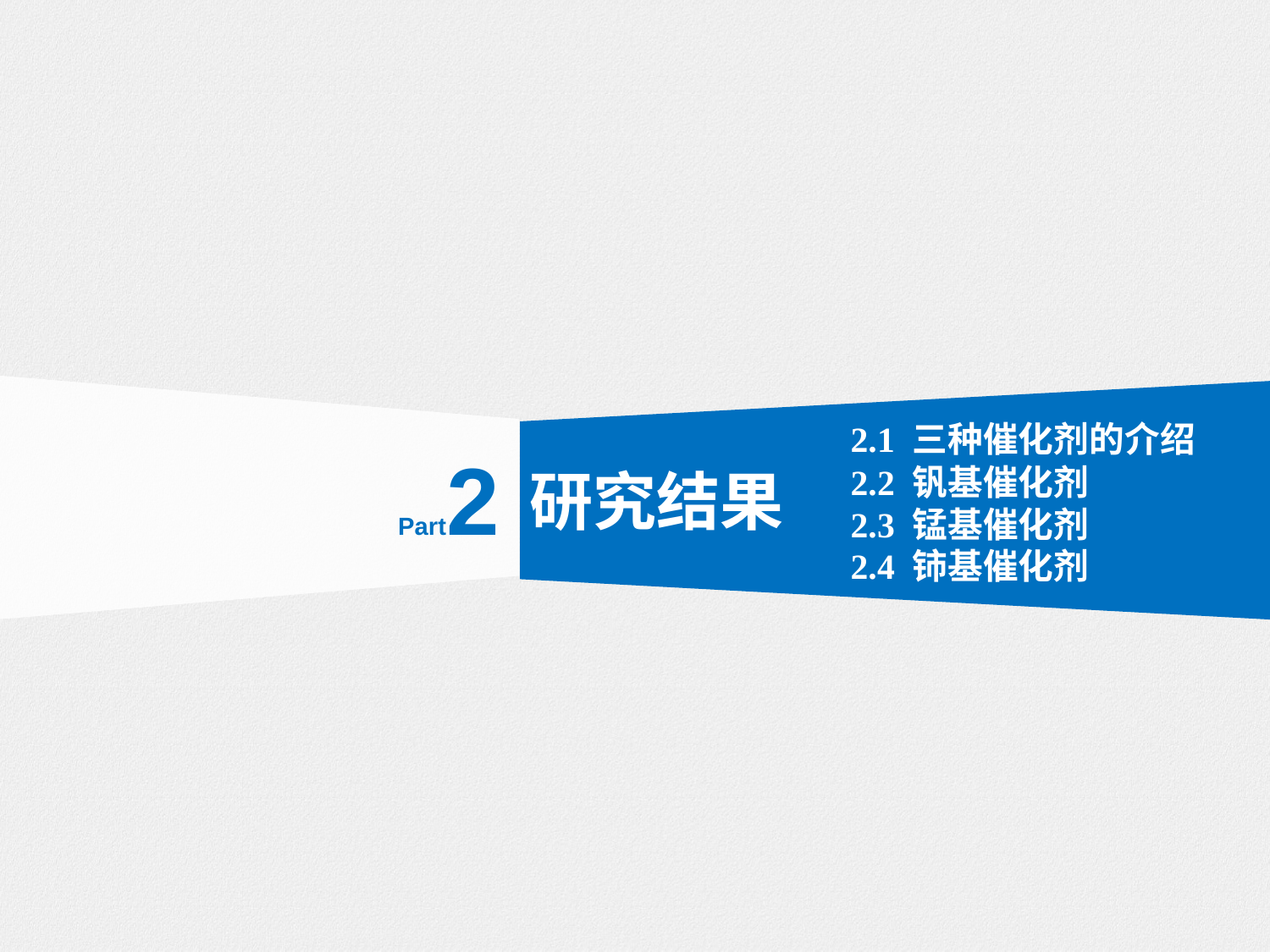

2.1 三种催化剂的介绍
2.2 钒基催化剂
2.3 锰基催化剂
2.4 铈基催化剂

Part2
研究结果